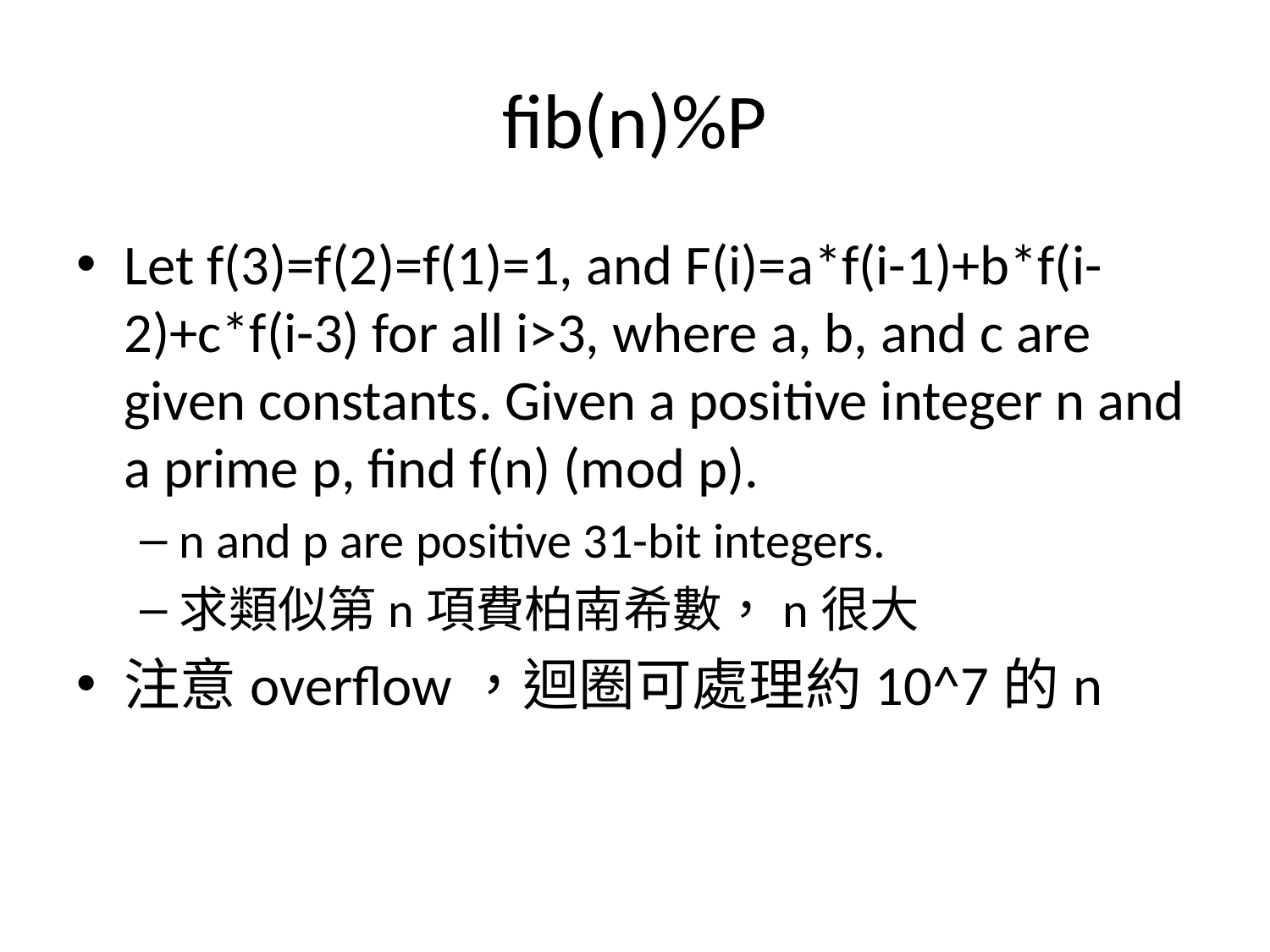

# fib(n)%P
Let f(3)=f(2)=f(1)=1, and F(i)=a*f(i-1)+b*f(i-2)+c*f(i-3) for all i>3, where a, b, and c are given constants. Given a positive integer n and a prime p, find f(n) (mod p).
n and p are positive 31-bit integers.
求類似第n項費柏南希數，n很大
注意overflow，迴圈可處理約10^7的n